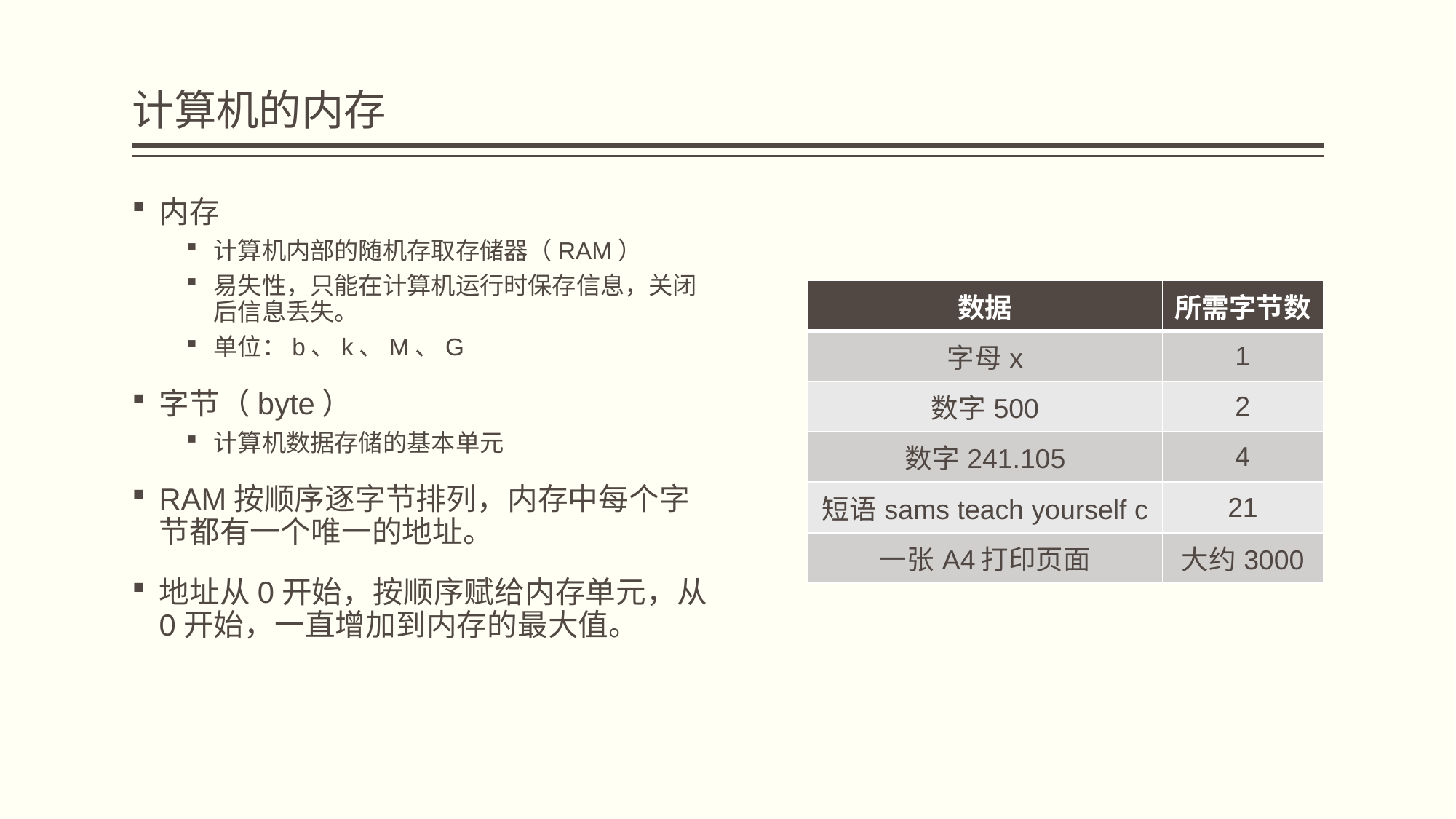

# 计算机的内存
内存
计算机内部的随机存取存储器（RAM）
易失性，只能在计算机运行时保存信息，关闭后信息丢失。
单位：b、k、M、G
字节（byte）
计算机数据存储的基本单元
RAM按顺序逐字节排列，内存中每个字节都有一个唯一的地址。
地址从0开始，按顺序赋给内存单元，从0开始，一直增加到内存的最大值。
| 数据 | 所需字节数 |
| --- | --- |
| 字母x | 1 |
| 数字500 | 2 |
| 数字241.105 | 4 |
| 短语sams teach yourself c | 21 |
| 一张A4打印页面 | 大约3000 |